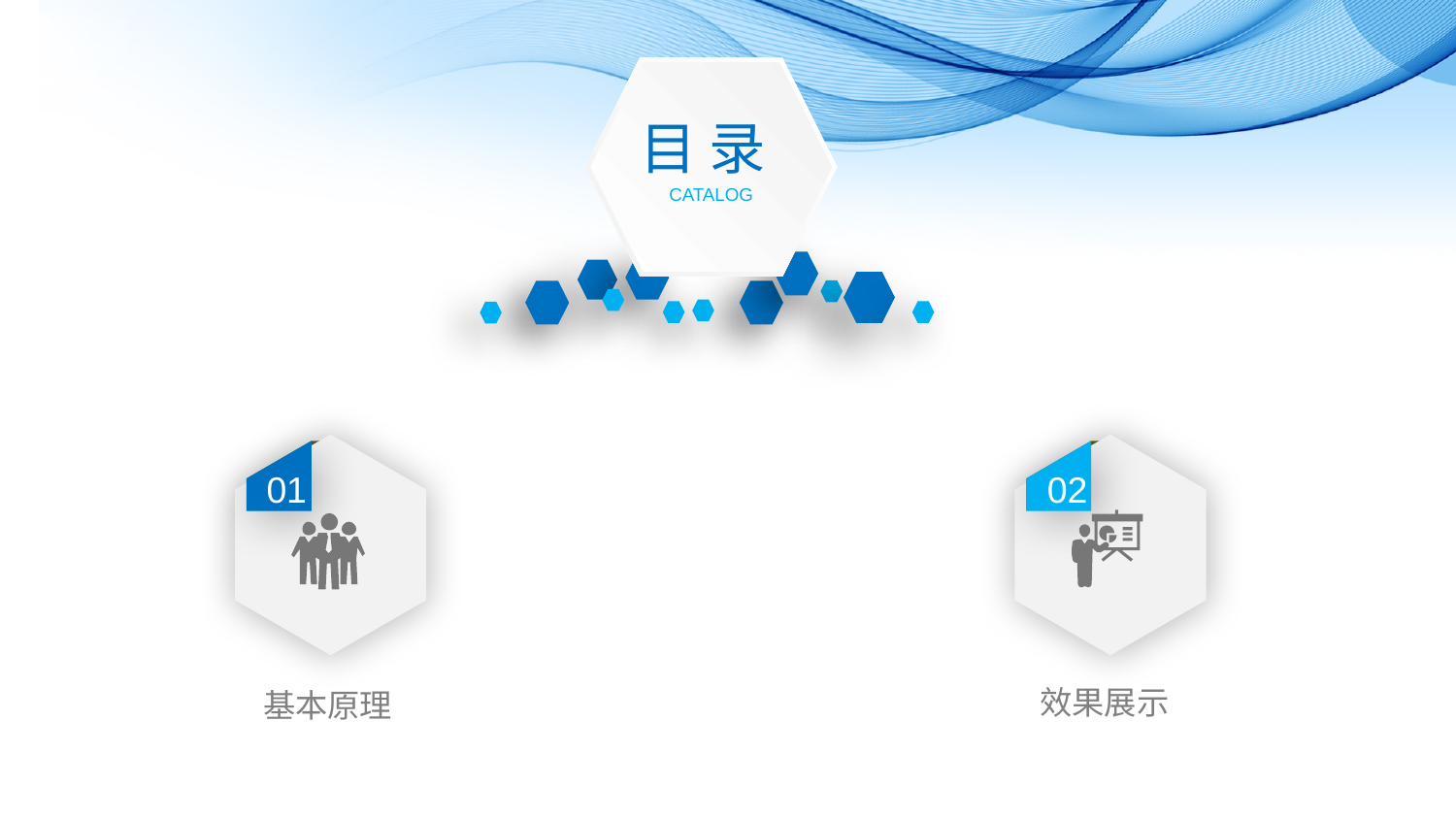

目 录
CATALOG

01

02

效果展示
基本原理